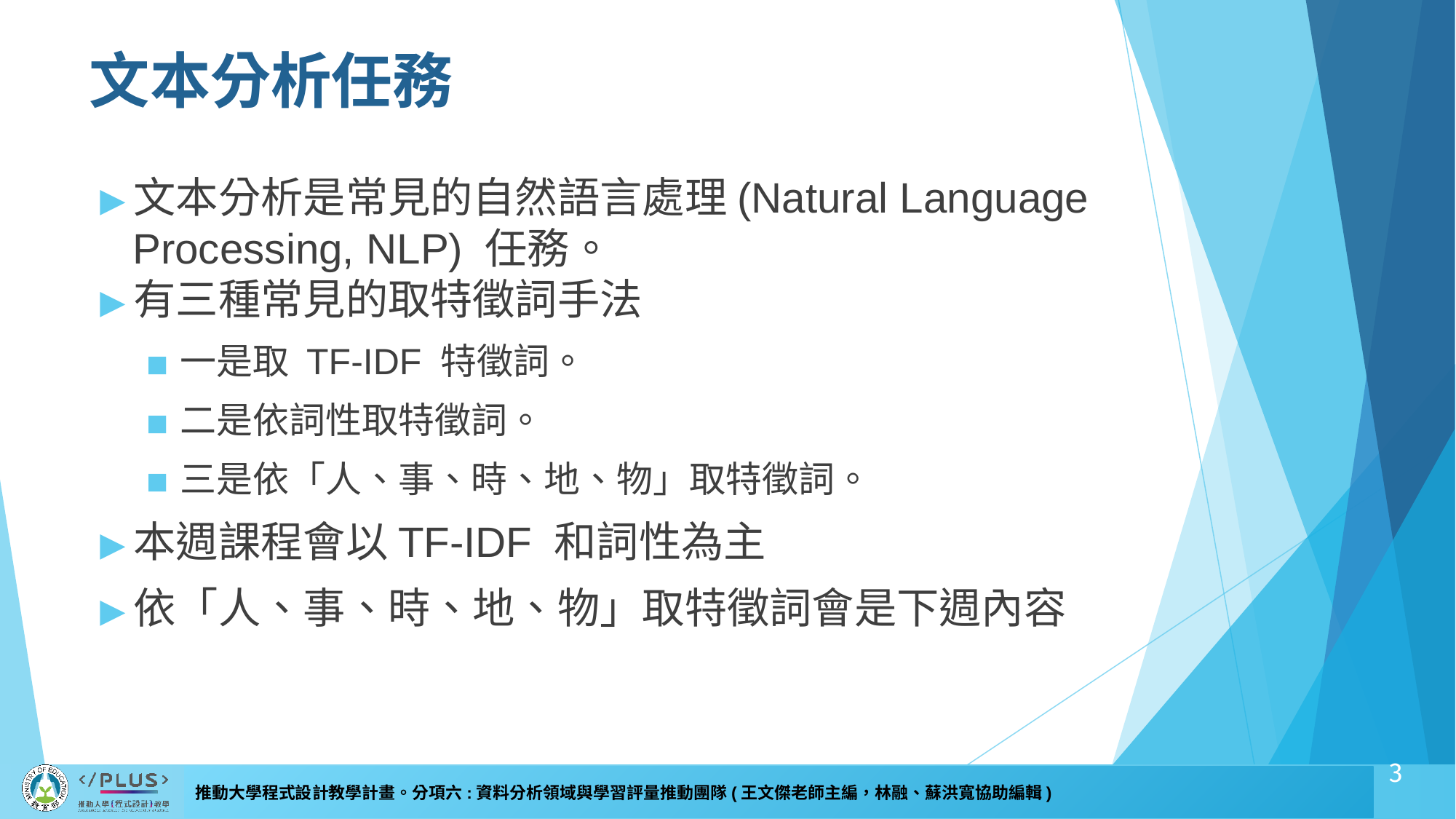

# 文本分析任務
文本分析是常見的自然語言處理(Natural Language Processing, NLP) 任務。
有三種常見的取特徵詞手法
一是取 TF-IDF 特徵詞。
二是依詞性取特徵詞。
三是依「人、事、時、地、物」取特徵詞。
本週課程會以TF-IDF 和詞性為主
依「人、事、時、地、物」取特徵詞會是下週內容

3
推動大學程式設計教學計畫。分項六:資料分析領域與學習評量推動團隊(王文傑老師主編，林融、蘇洪寬協助編輯)